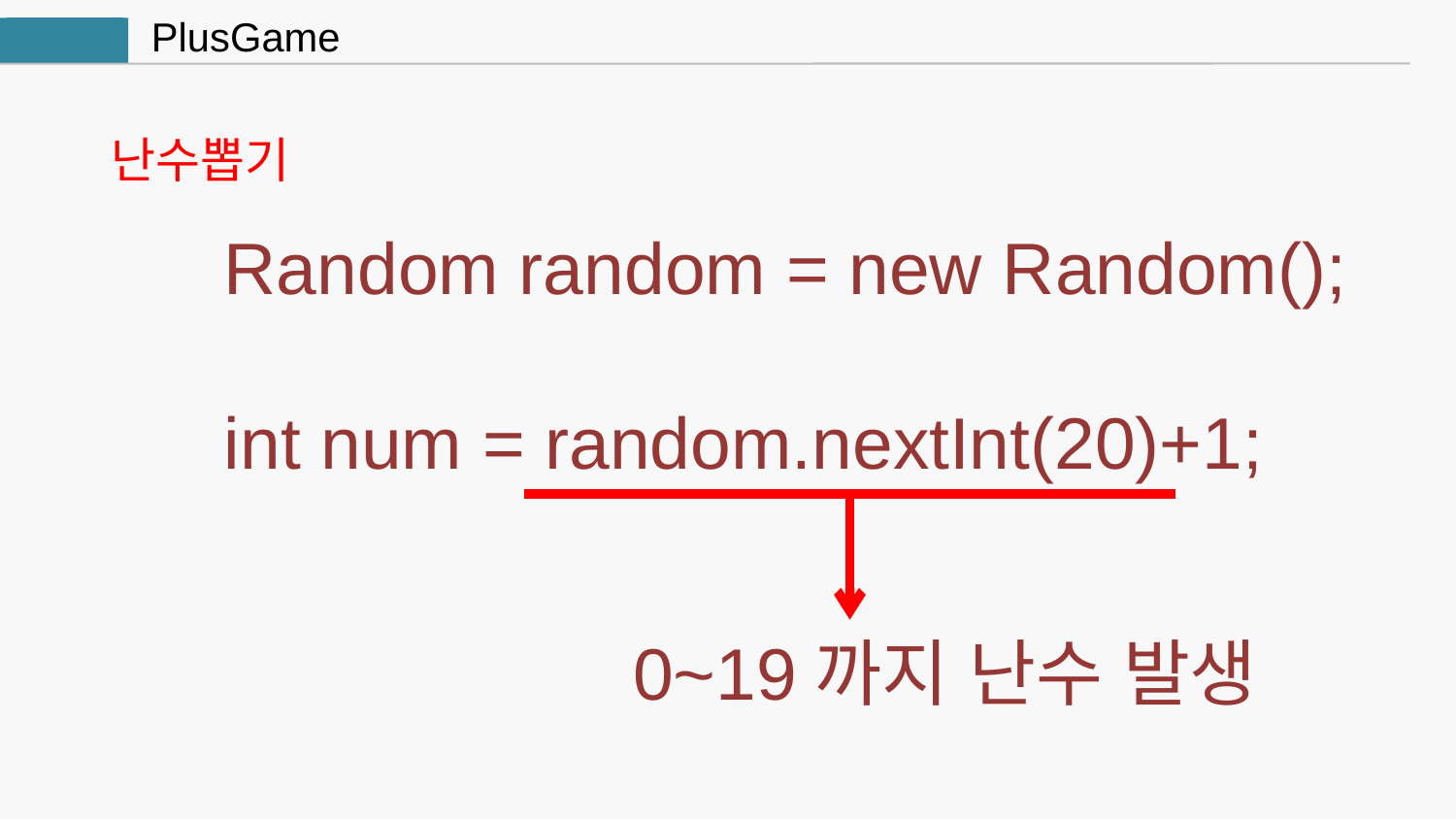

PlusGame

자바
난수뽑기
Random random = new Random();

int num = random.nextInt(20)+1;
0~19까지 난수 발생